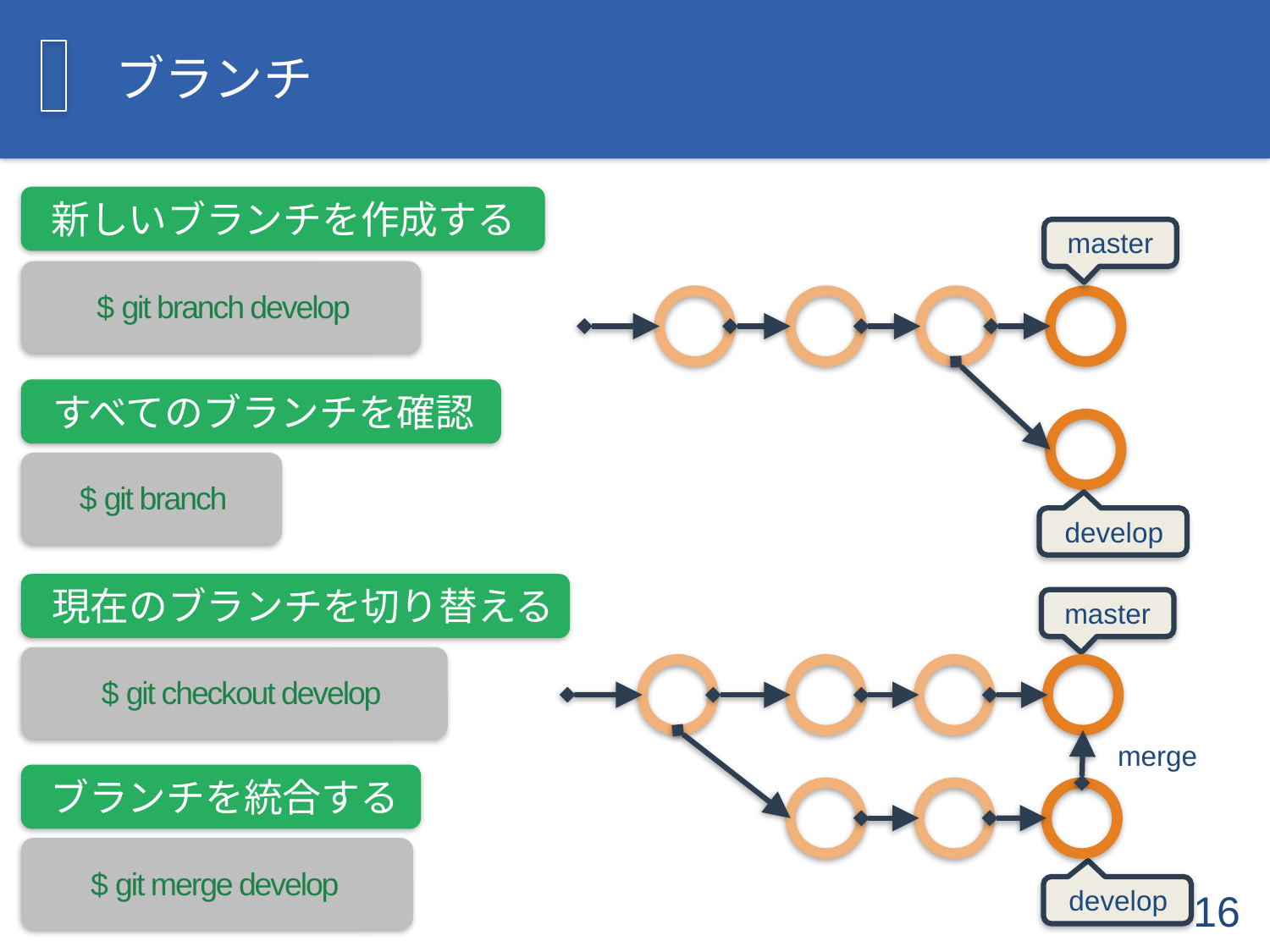

# ブランチ

新しいブランチを作成する

master

$ git branch develop

すべてのブランチを確認

$ git branch

develop

現在のブランチを切り替える

master

$ git checkout develop

merge

ブランチを統合する

$ git merge develop

develop
16